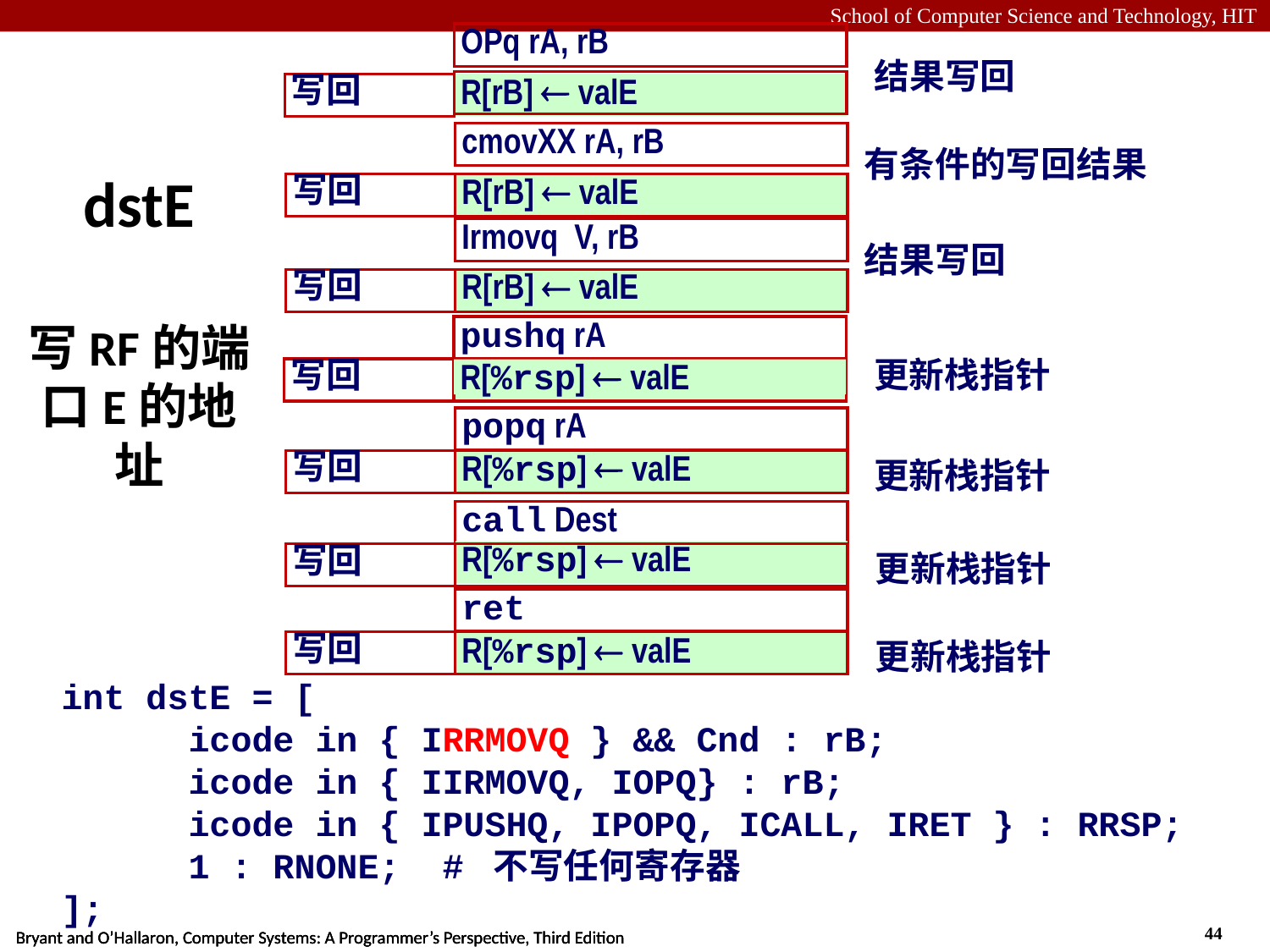

OPq rA, rB
结果写回
# dstE 写RF的端口E的地址

写回
R[rB] ← valE
cmovXX rA, rB
有条件的写回结果
写回
R[rB] ← valE

Irmovq  V, rB
结果写回
写回
R[rB] ← valE

pushq rA
更新栈指针
写回

R[%rsp] ← valE
popq rA
写回
R[%rsp] ← valE

更新栈指针
call Dest
R[%rsp] ← valE
写回

更新栈指针
ret
写回

R[%rsp] ← valE
更新栈指针
int dstE = [
	icode in { IRRMOVQ } && Cnd : rB;
	icode in { IIRMOVQ, IOPQ} : rB;
	icode in { IPUSHQ, IPOPQ, ICALL, IRET } : RRSP;
	1 : RNONE;  # 不写任何寄存器
];